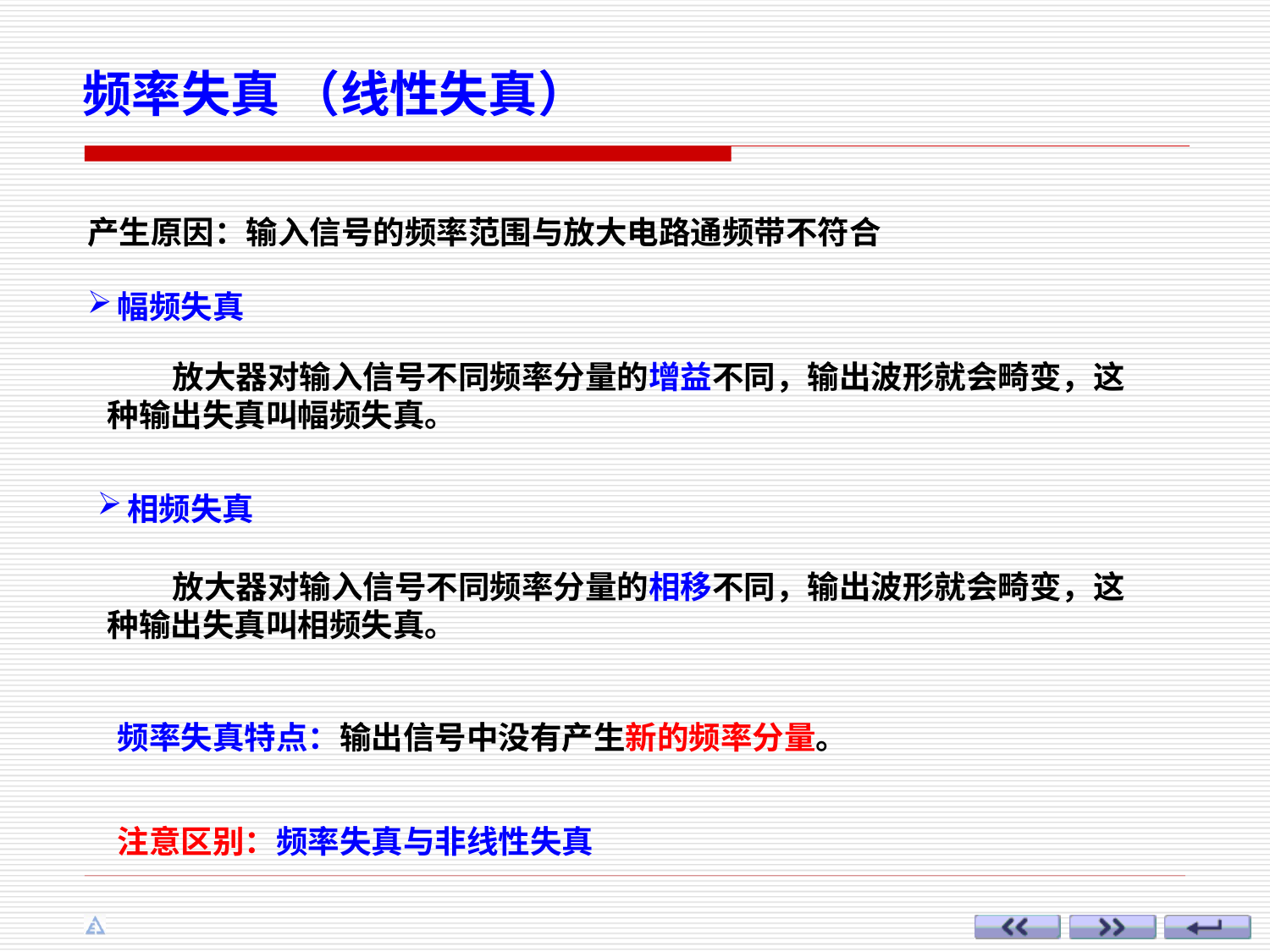

频率失真 （线性失真）
产生原因：输入信号的频率范围与放大电路通频带不符合
幅频失真
        放大器对输入信号不同频率分量的增益不同，输出波形就会畸变，这种输出失真叫幅频失真。
相频失真
        放大器对输入信号不同频率分量的相移不同，输出波形就会畸变，这种输出失真叫相频失真。
频率失真特点：输出信号中没有产生新的频率分量。
注意区别：频率失真与非线性失真